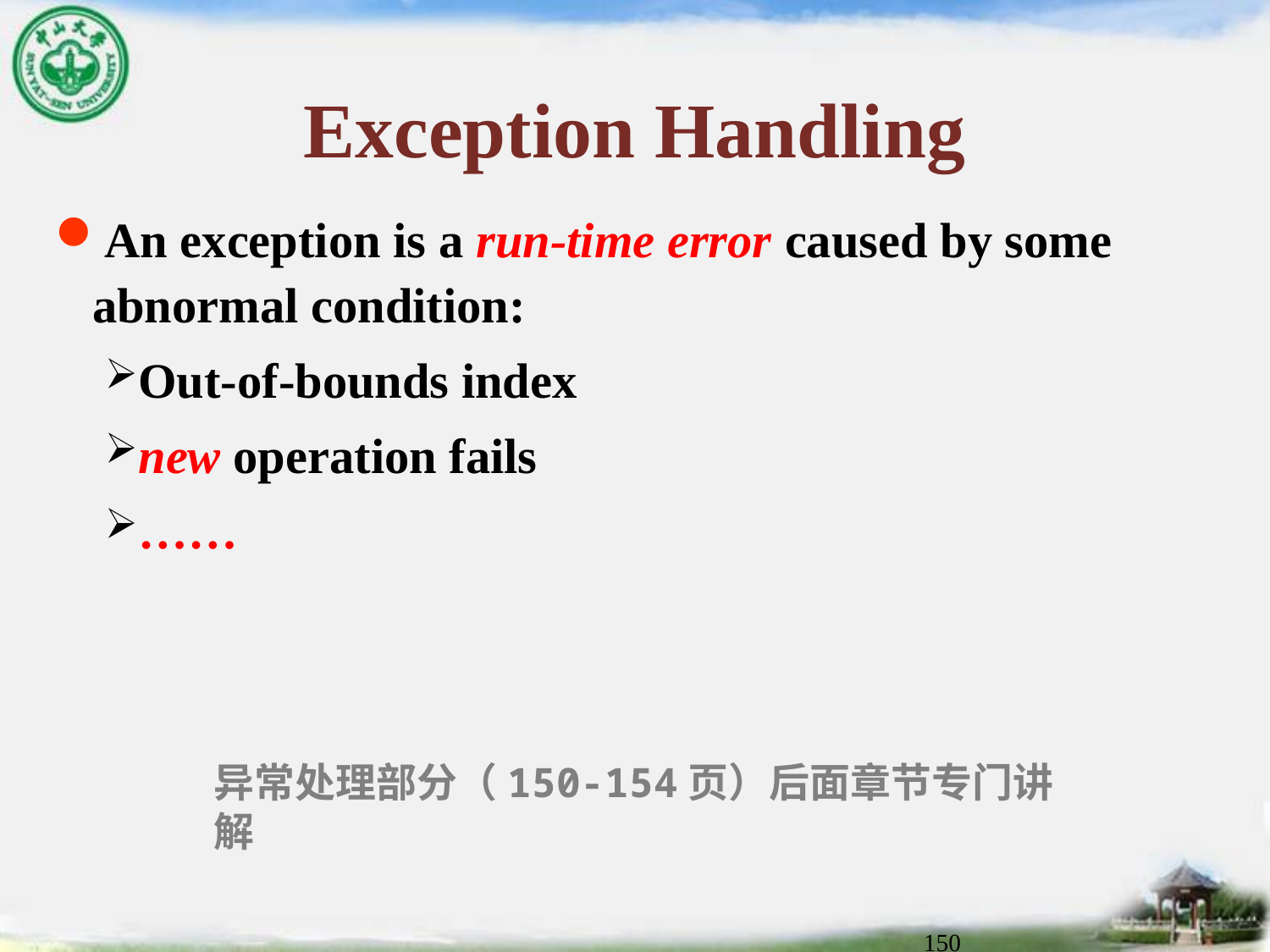

# Exception Handling
An exception is a run-time error caused by some abnormal condition:
Out-of-bounds index
new operation fails
……
异常处理部分（150-154页）后面章节专门讲解
150